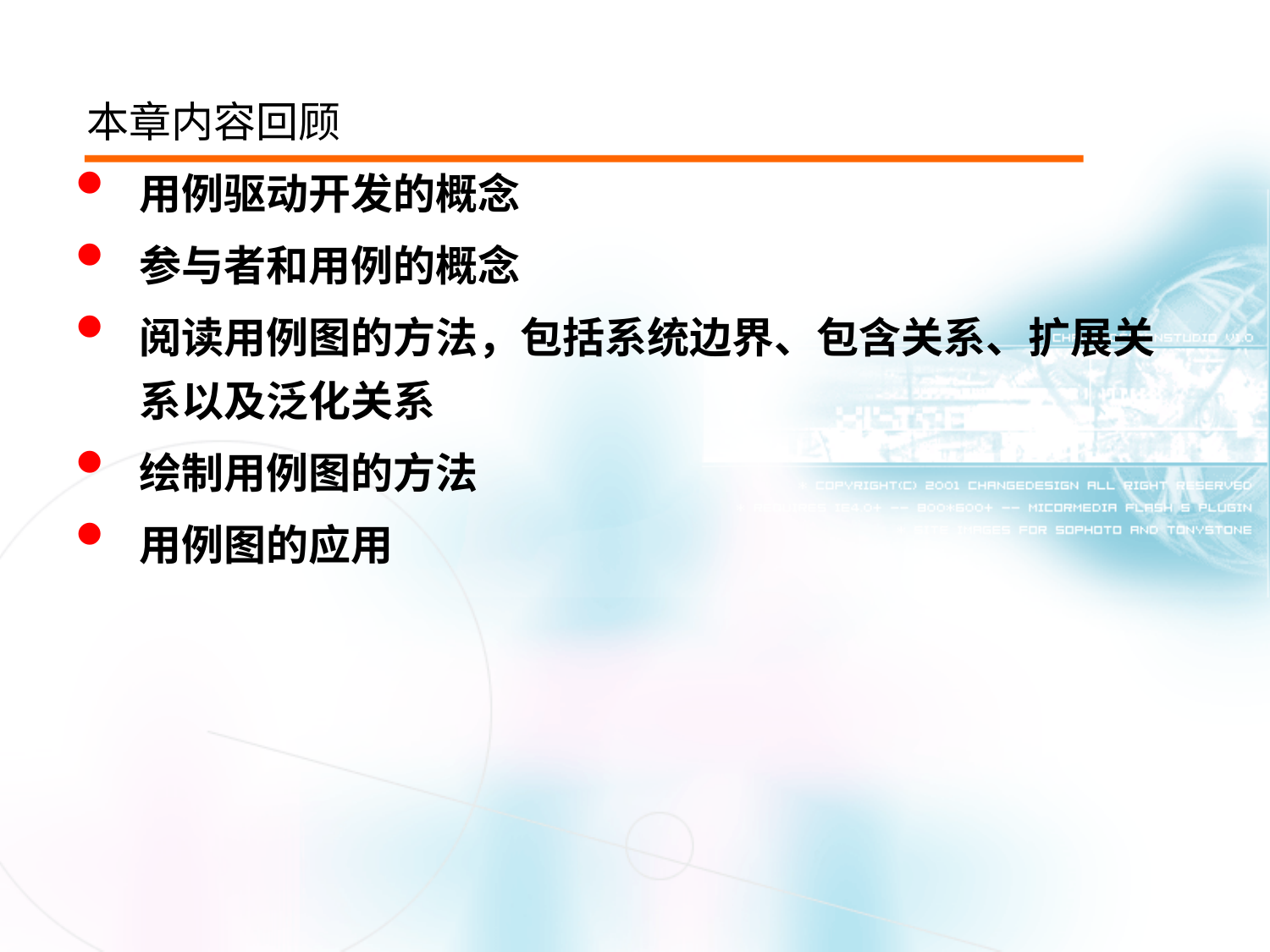

本章内容回顾
用例驱动开发的概念
参与者和用例的概念
阅读用例图的方法，包括系统边界、包含关系、扩展关系以及泛化关系
绘制用例图的方法
用例图的应用